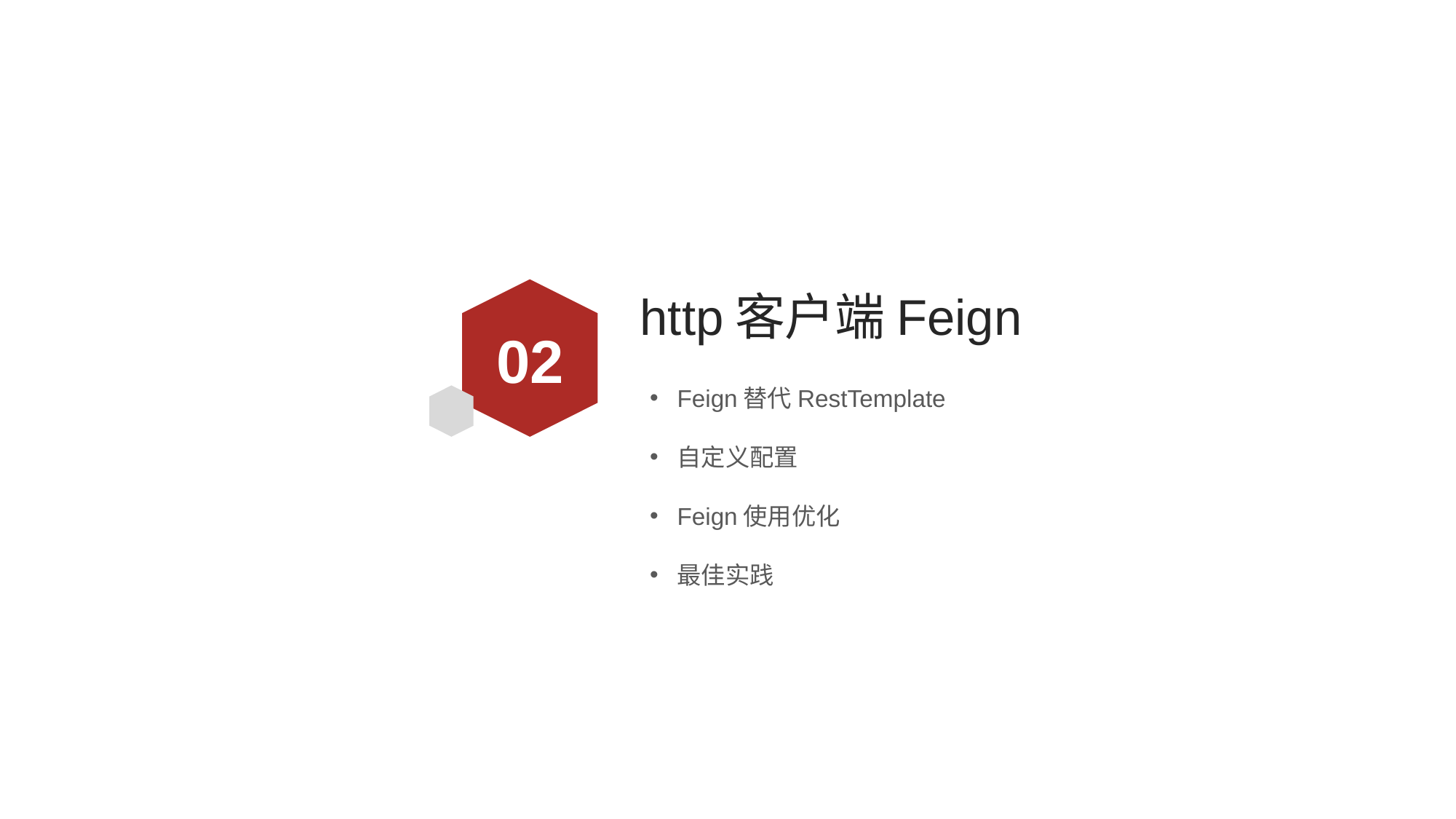

# http客户端Feign
02
Feign替代RestTemplate
自定义配置
Feign使用优化
最佳实践